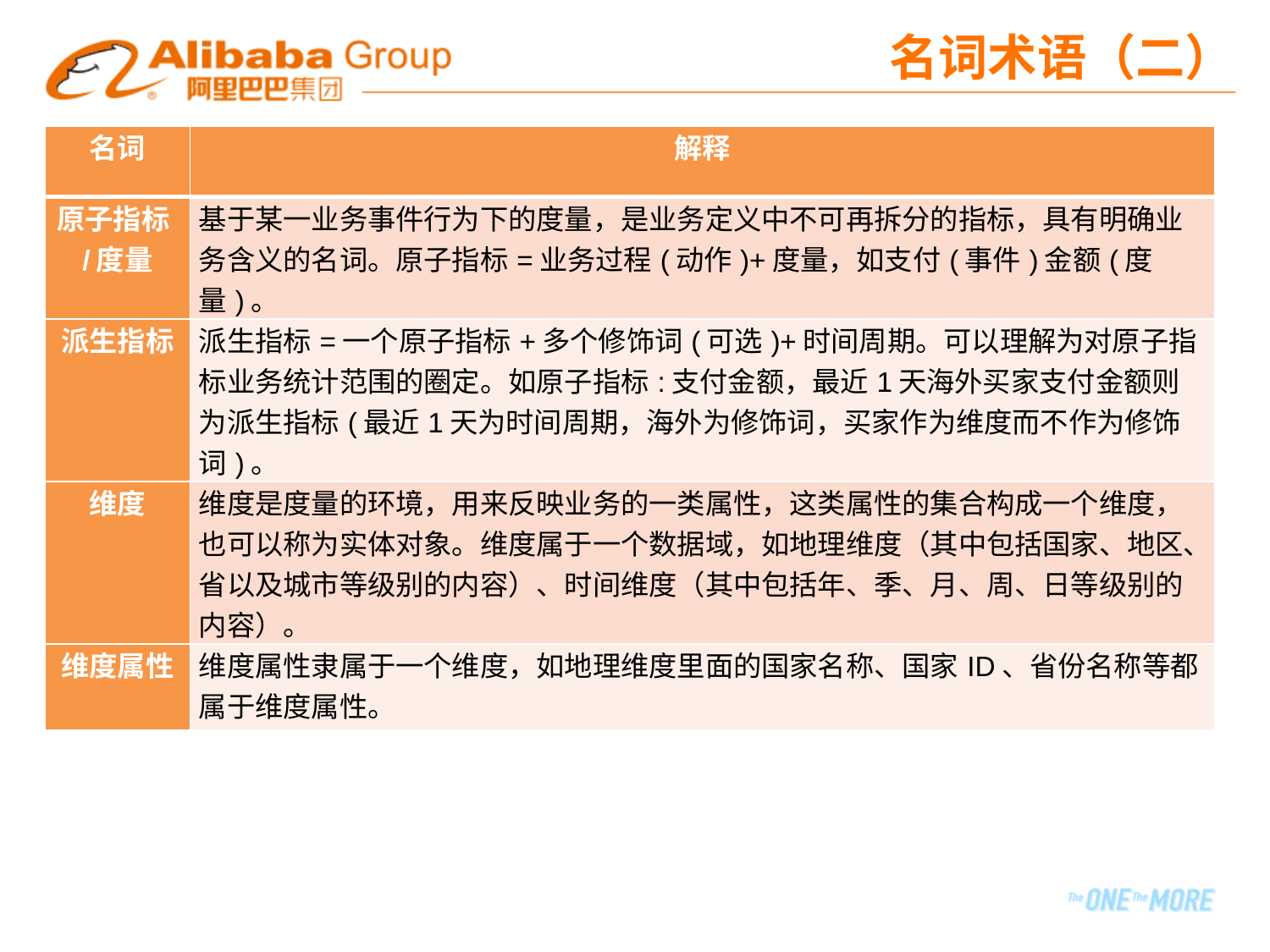

名词术语（二）
| 名词 | 解释 |
| --- | --- |
| 原子指标/度量 | 基于某一业务事件行为下的度量，是业务定义中不可再拆分的指标，具有明确业务含义的名词。原子指标=业务过程(动作)+度量，如支付(事件)金额(度量)。 |
| 派生指标 | 派生指标=一个原子指标+多个修饰词(可选)+时间周期。可以理解为对原子指标业务统计范围的圈定。如原子指标:支付金额，最近1天海外买家支付金额则为派生指标(最近1天为时间周期，海外为修饰词，买家作为维度而不作为修饰词)。 |
| 维度 | 维度是度量的环境，用来反映业务的一类属性，这类属性的集合构成一个维度，也可以称为实体对象。维度属于一个数据域，如地理维度（其中包括国家、地区、省以及城市等级别的内容）、时间维度（其中包括年、季、月、周、日等级别的内容）。 |
| 维度属性 | 维度属性隶属于一个维度，如地理维度里面的国家名称、国家ID、省份名称等都属于维度属性。 |